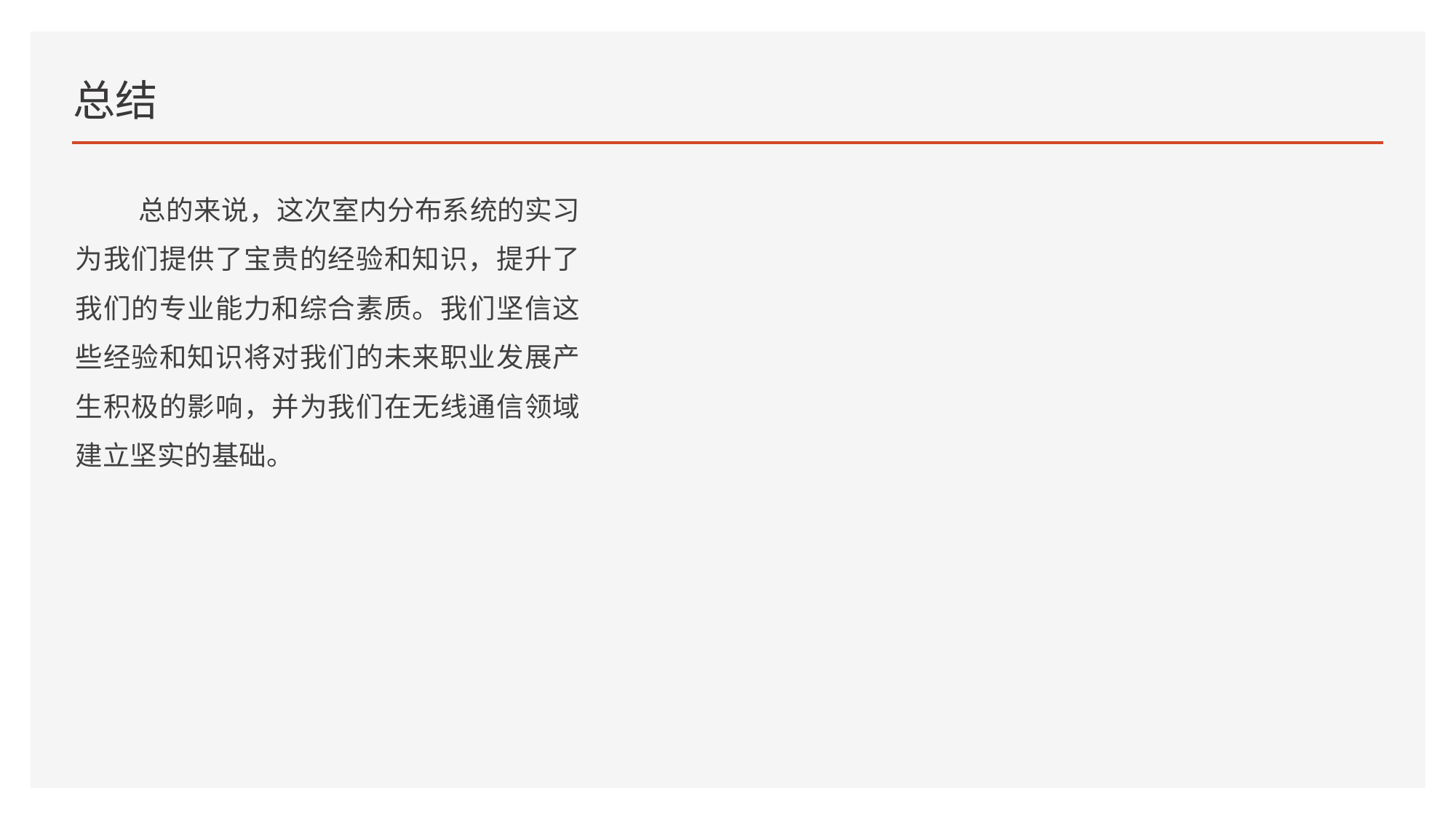

# 总结
   总的来说，这次室内分布系统的实习为我们提供了宝贵的经验和知识，提升了我们的专业能力和综合素质。我们坚信这些经验和知识将对我们的未来职业发展产生积极的影响，并为我们在无线通信领域建立坚实的基础。